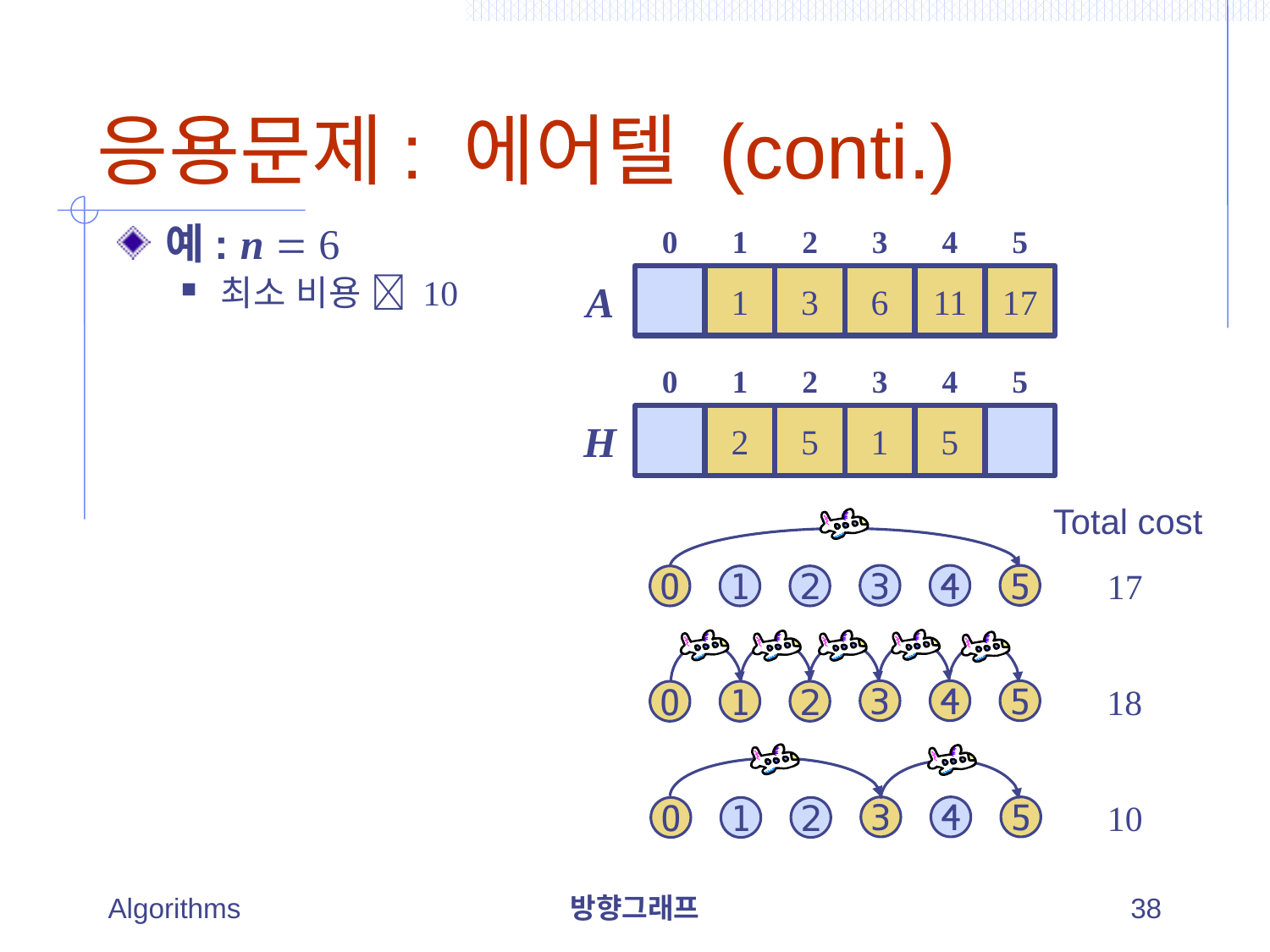

# 응용문제: 에어텔 (conti.)
0
1
2
3
4
5
예: n = 6
최소 비용 = 10
A

1
3
6
11
17
0
1
2
3
4
5
H

2
5
1
5

Total cost

17
3
4
5
0
1
2

18
3
4
5
0
1
2

10
3
4
5
0
1
2
Algorithms
방향그래프
38